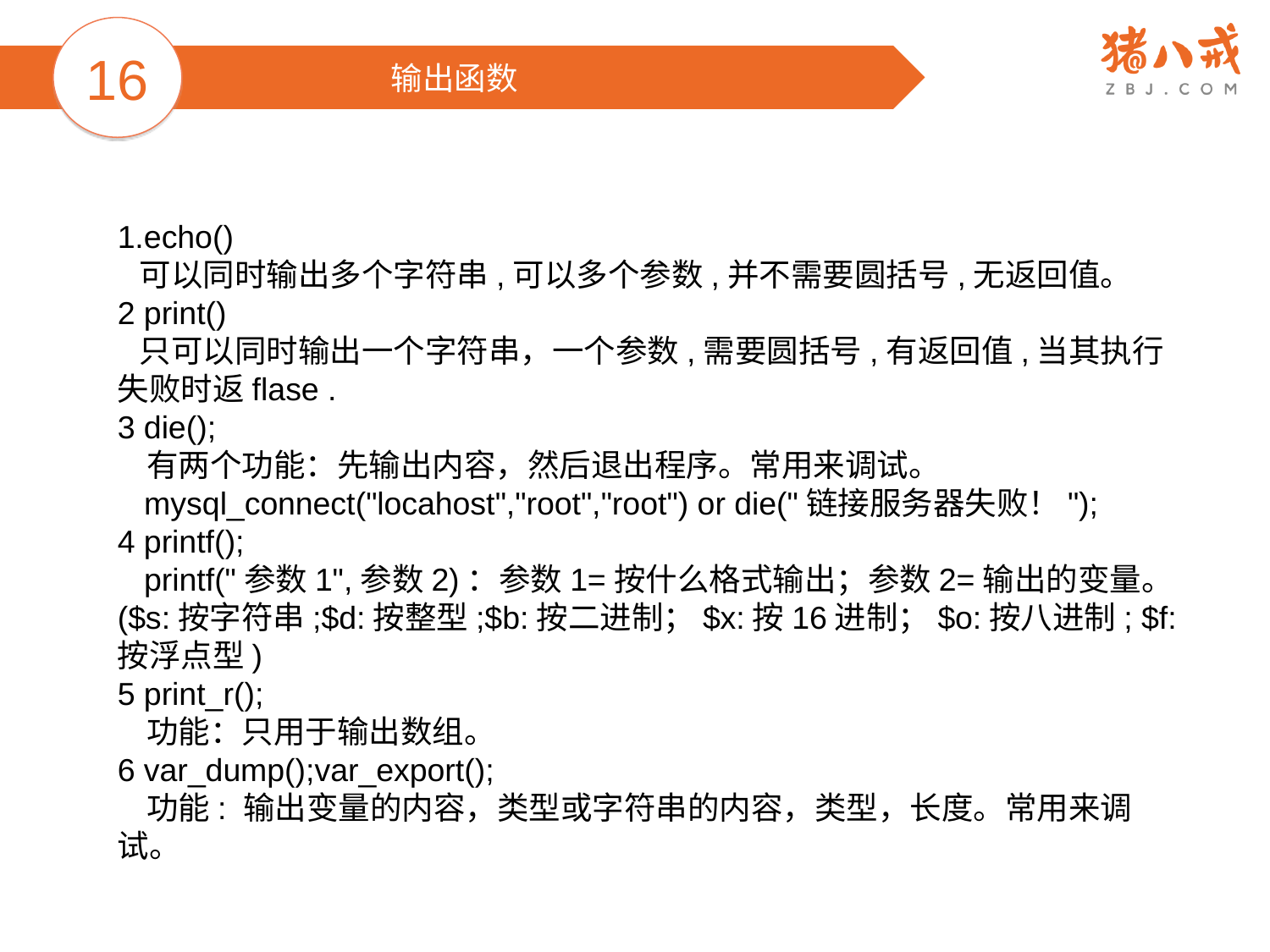

16
输出函数

1.echo()
  可以同时输出多个字符串,可以多个参数,并不需要圆括号,无返回值。
2 print()
  只可以同时输出一个字符串，一个参数,需要圆括号,有返回值,当其执行失败时返flase .
3 die();
   有两个功能：先输出内容，然后退出程序。常用来调试。
   mysql_connect("locahost","root","root") or die("链接服务器失败！");
4 printf();
   printf("参数1",参数2)：参数1=按什么格式输出；参数2=输出的变量。($s:按字符串;$d:按整型;$b:按二进制；$x:按16进制；$o:按八进制; $f:按浮点型)
5 print_r();
   功能：只用于输出数组。
6 var_dump();var_export();
   功能: 输出变量的内容，类型或字符串的内容，类型，长度。常用来调试。